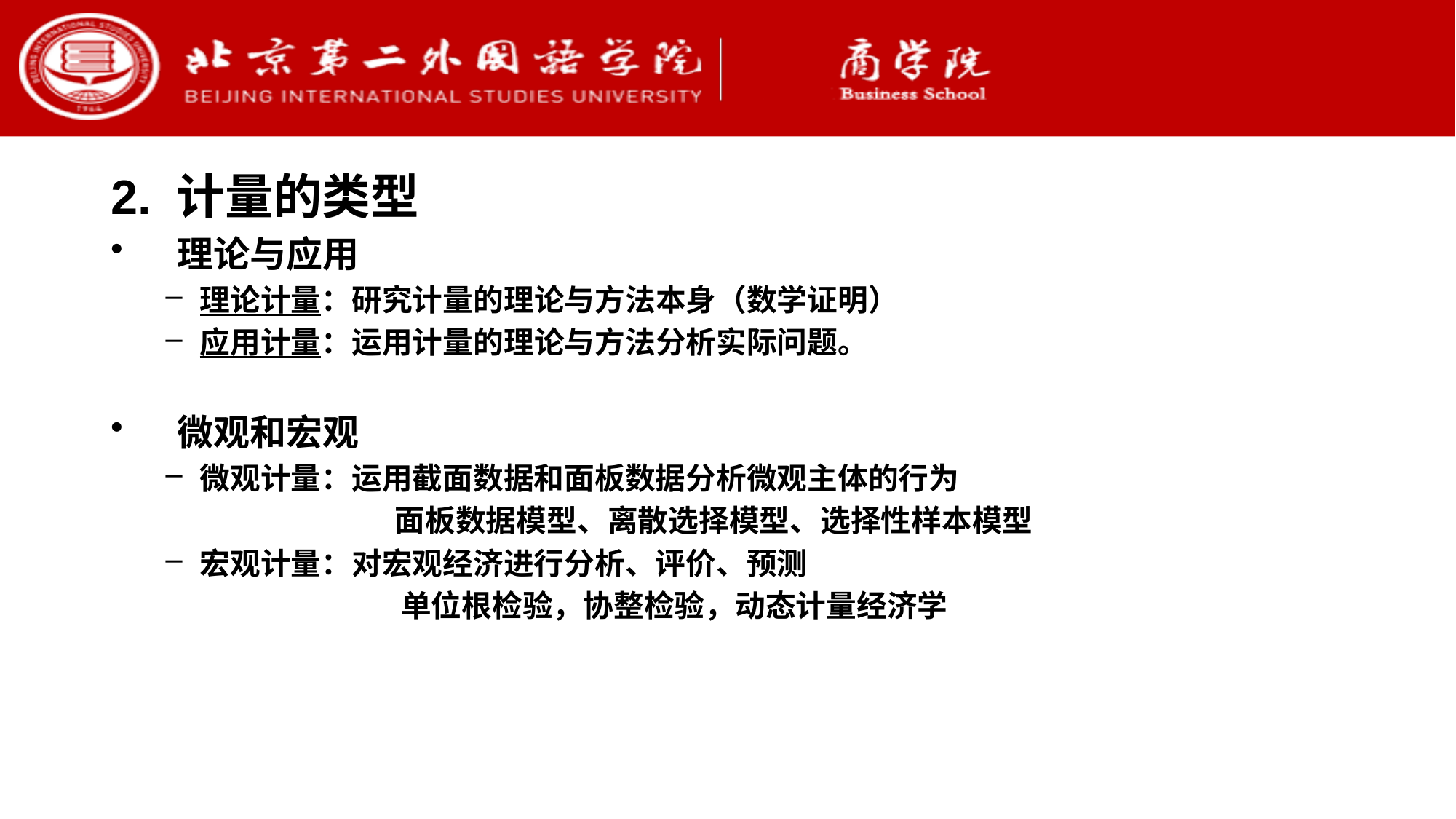

2. 计量的类型
  理论与应用
理论计量：研究计量的理论与方法本身（数学证明）
应用计量：运用计量的理论与方法分析实际问题。

  微观和宏观
微观计量：运用截面数据和面板数据分析微观主体的行为
                                        面板数据模型、离散选择模型、选择性样本模型
宏观计量：对宏观经济进行分析、评价、预测
                                 单位根检验，协整检验，动态计量经济学